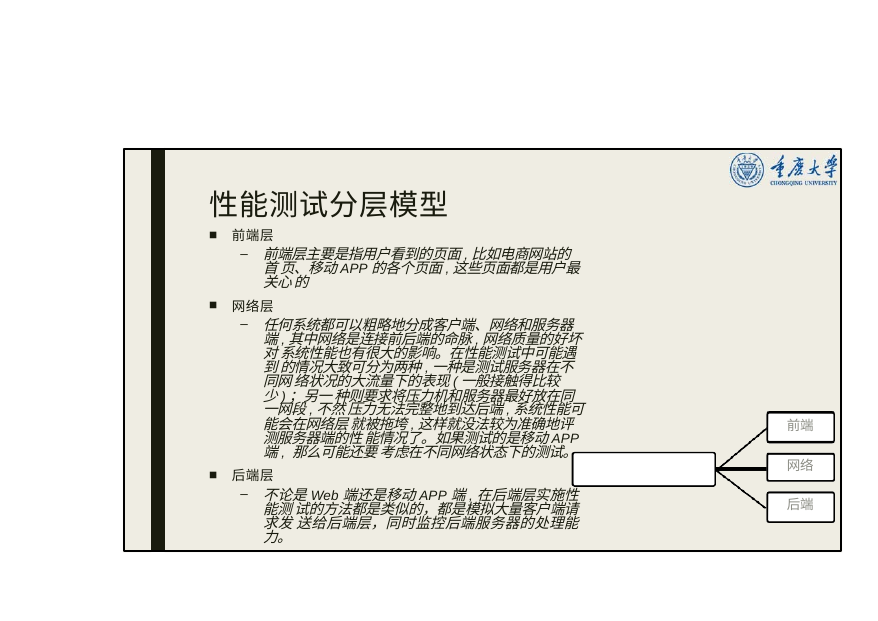

# 性能测试分层模型
前端层
前端层主要是指用户看到的页面,比如电商网站的首 页、移动APP的各个页面,这些页面都是用户最关心 的
网络层
任何系统都可以粗略地分成客户端、网络和服务器 端,其中网络是连接前后端的命脉,网络质量的好坏对 系统性能也有很大的影响。在性能测试中可能遇到 的情况大致可分为两种,一种是测试服务器在不同网 络状况的大流量下的表现(一般接触得比较少)；另一 种则要求将压力机和服务器最好放在同一网段,不然 压力无法完整地到达后端,系统性能可能会在网络层 就被拖垮,这样就没法较为准确地评测服务器端的性 能情况了。如果测试的是移动APP端, 那么可能还要 考虑在不同网络状态下的测试。
后端层
不论是Web端还是移动APP端,在后端层实施性能测 试的方法都是类似的，都是模拟大量客户端请求发 送给后端层，同时监控后端服务器的处理能力。

前端
网络
性能测试分层模型
后端